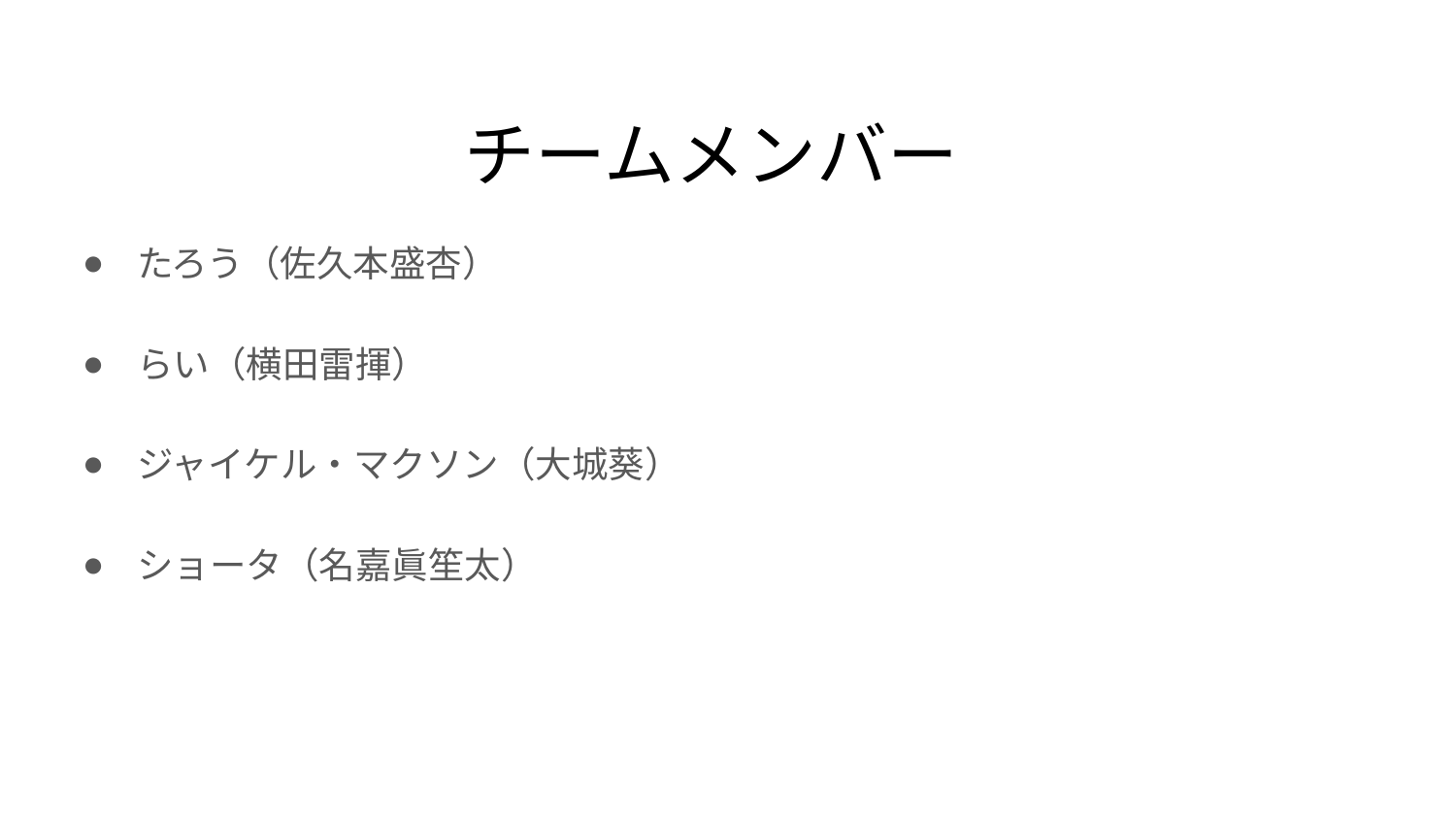

# チームメンバー
たろう（佐久本盛杏）

らい（横田雷揮）

ジャイケル・マクソン（大城葵）

ショータ（名嘉眞笙太）